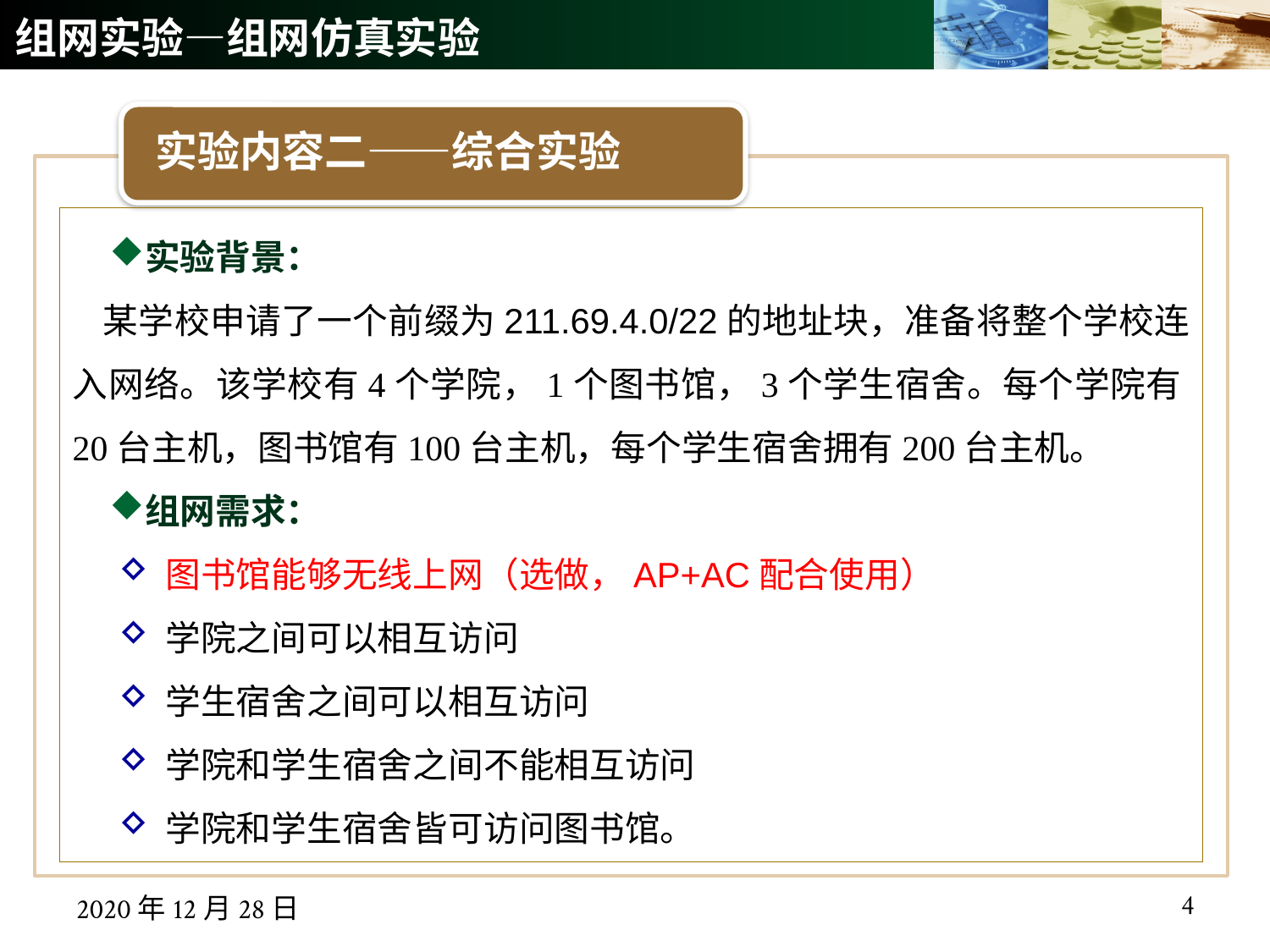

# 组网实验—组网仿真实验

实验内容二——综合实验

实验背景：
   某学校申请了一个前缀为211.69.4.0/22的地址块，准备将整个学校连入网络。该学校有4个学院，1个图书馆，3个学生宿舍。每个学院有20台主机，图书馆有100台主机，每个学生宿舍拥有200台主机。
组网需求：
图书馆能够无线上网（选做，AP+AC配合使用）
学院之间可以相互访问
学生宿舍之间可以相互访问
学院和学生宿舍之间不能相互访问
学院和学生宿舍皆可访问图书馆。

4
2020年12月28日